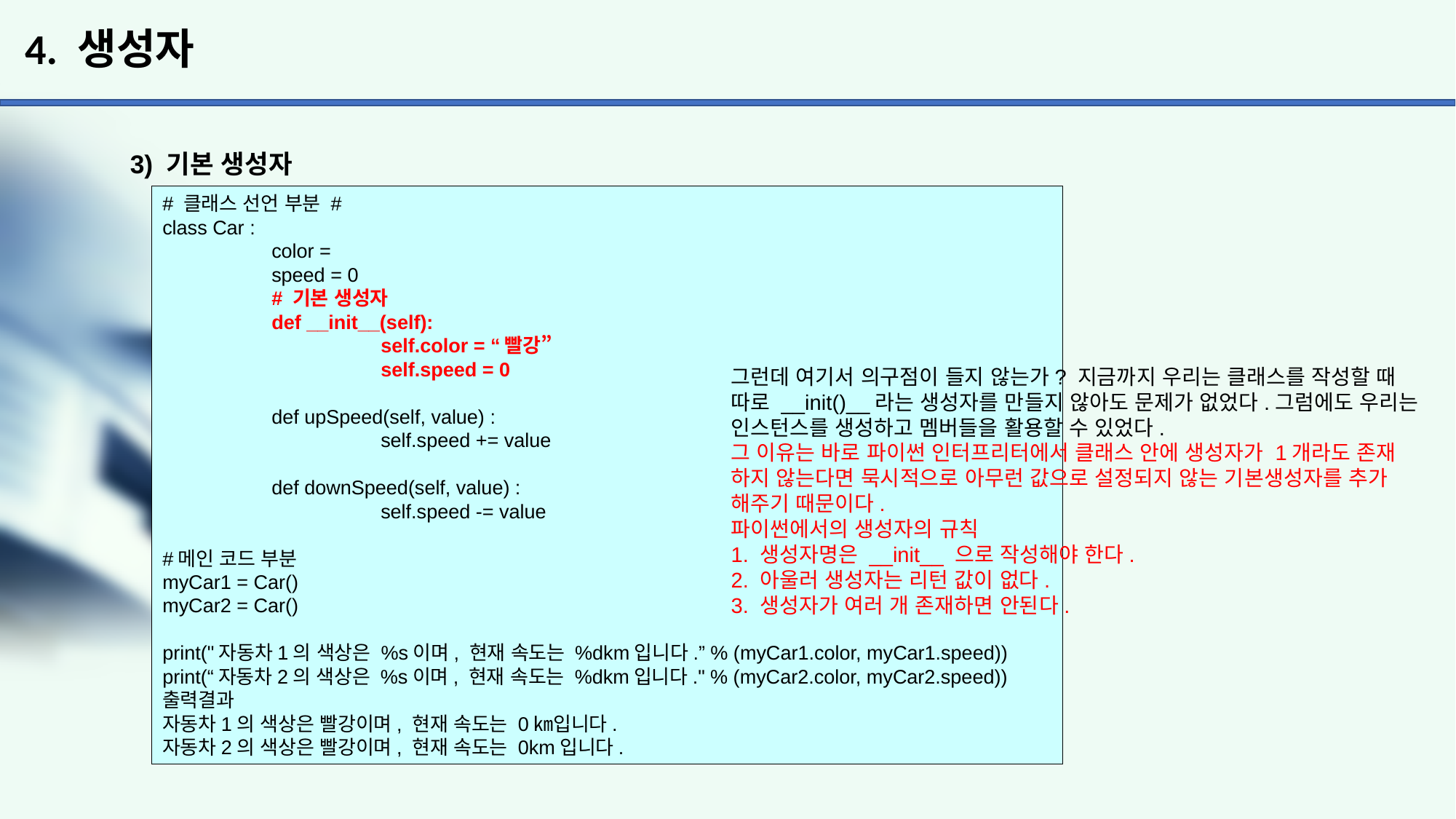

# 4. 생성자
3) 기본 생성자

# 클래스 선언 부분 #
class Car :
	color =
	speed = 0
	# 기본 생성자
	def __init__(self):
		self.color = “빨강”
		self.speed = 0

	def upSpeed(self, value) :
		self.speed += value

	def downSpeed(self, value) :
		self.speed -= value

#메인 코드 부분
myCar1 = Car()
myCar2 = Car()

print("자동차1의 색상은 %s이며, 현재 속도는 %dkm입니다.” % (myCar1.color, myCar1.speed))
print(“자동차2의 색상은 %s이며, 현재 속도는 %dkm입니다." % (myCar2.color, myCar2.speed))
출력결과
자동차1의 색상은 빨강이며, 현재 속도는 0㎞입니다.
자동차2의 색상은 빨강이며, 현재 속도는 0km입니다.
그런데 여기서 의구점이 들지 않는가? 지금까지 우리는 클래스를 작성할 때
따로 __init()__라는 생성자를 만들지 않아도 문제가 없었다.그럼에도 우리는
인스턴스를 생성하고 멤버들을 활용할 수 있었다.
그 이유는 바로 파이썬 인터프리터에서 클래스 안에 생성자가 1개라도 존재
하지 않는다면 묵시적으로 아무런 값으로 설정되지 않는 기본생성자를 추가
해주기 때문이다.
파이썬에서의 생성자의 규칙
1. 생성자명은 __init__ 으로 작성해야 한다.
2. 아울러 생성자는 리턴 값이 없다.
3. 생성자가 여러 개 존재하면 안된다.